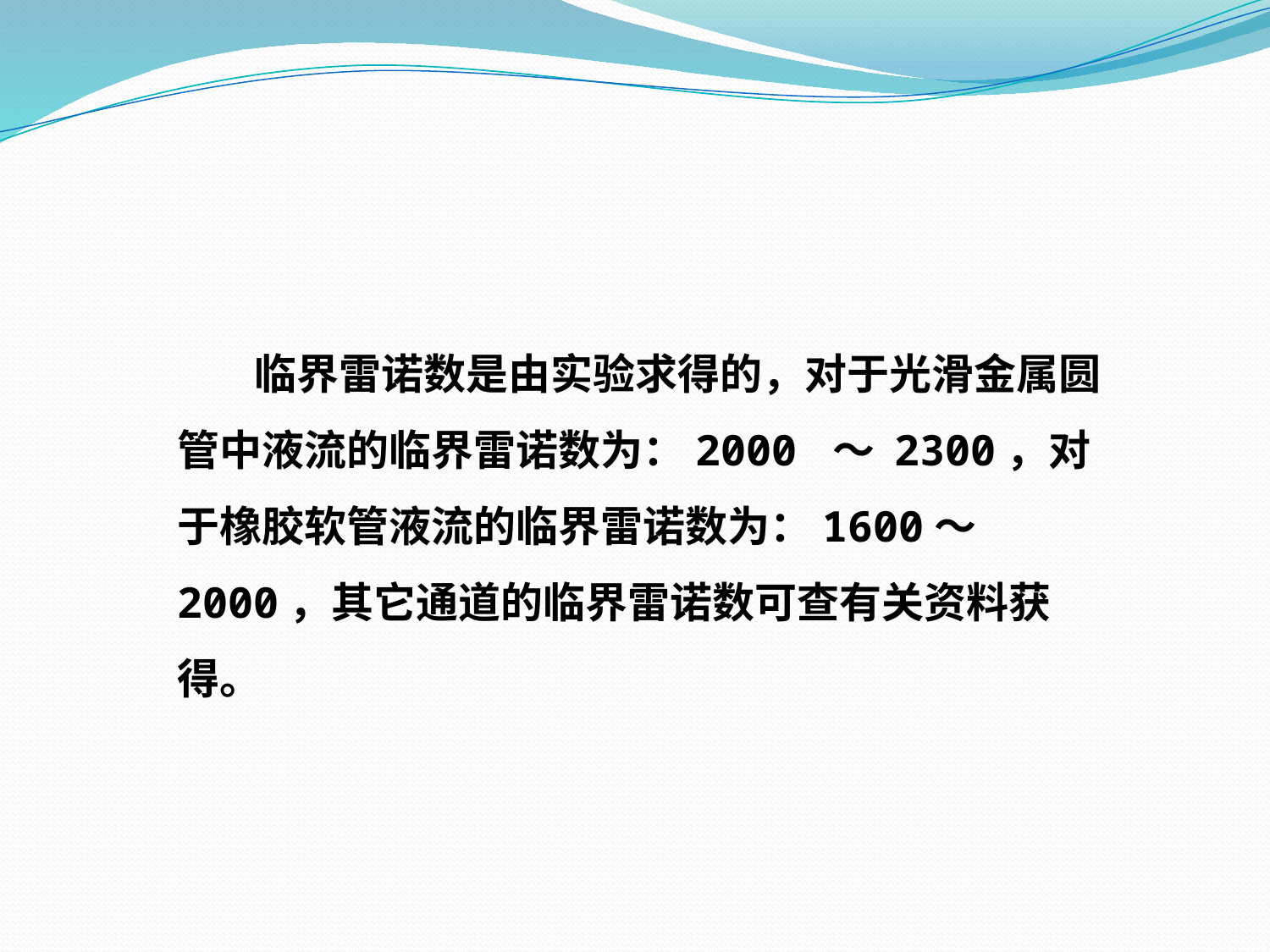

临界雷诺数是由实验求得的，对于光滑金属圆管中液流的临界雷诺数为：2000 ～ 2300，对于橡胶软管液流的临界雷诺数为：1600～2000，其它通道的临界雷诺数可查有关资料获得。